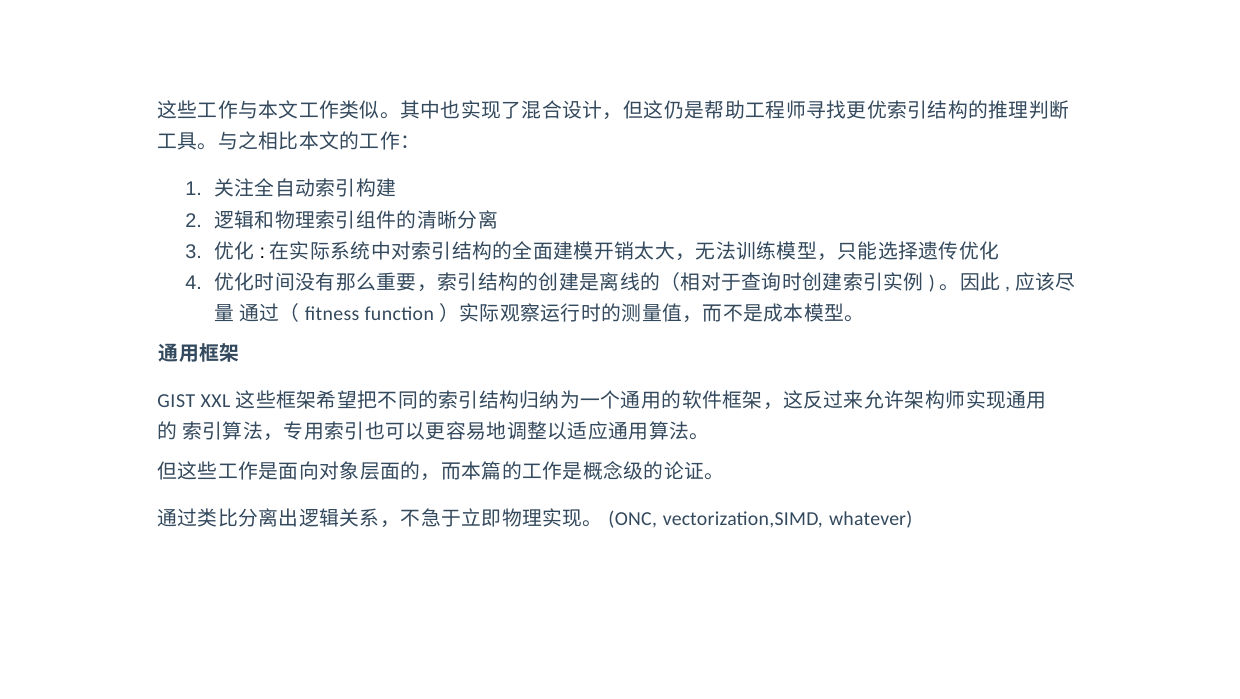

这些工作与本文工作类似。其中也实现了混合设计，但这仍是帮助工程师寻找更优索引结构的推理判断 工具。与之相比本文的工作：
关注全自动索引构建
逻辑和物理索引组件的清晰分离
优化:在实际系统中对索引结构的全面建模开销太大，无法训练模型，只能选择遗传优化
优化时间没有那么重要，索引结构的创建是离线的（相对于查询时创建索引实例)。因此,应该尽量 通过（fitness function）实际观察运行时的测量值，而不是成本模型。

通用框架
GIST XXL这些框架希望把不同的索引结构归纳为一个通用的软件框架，这反过来允许架构师实现通用的 索引算法，专用索引也可以更容易地调整以适应通用算法。

但这些工作是面向对象层面的，而本篇的工作是概念级的论证。
通过类比分离出逻辑关系，不急于立即物理实现。(ONC, vectorization,SIMD, whatever)